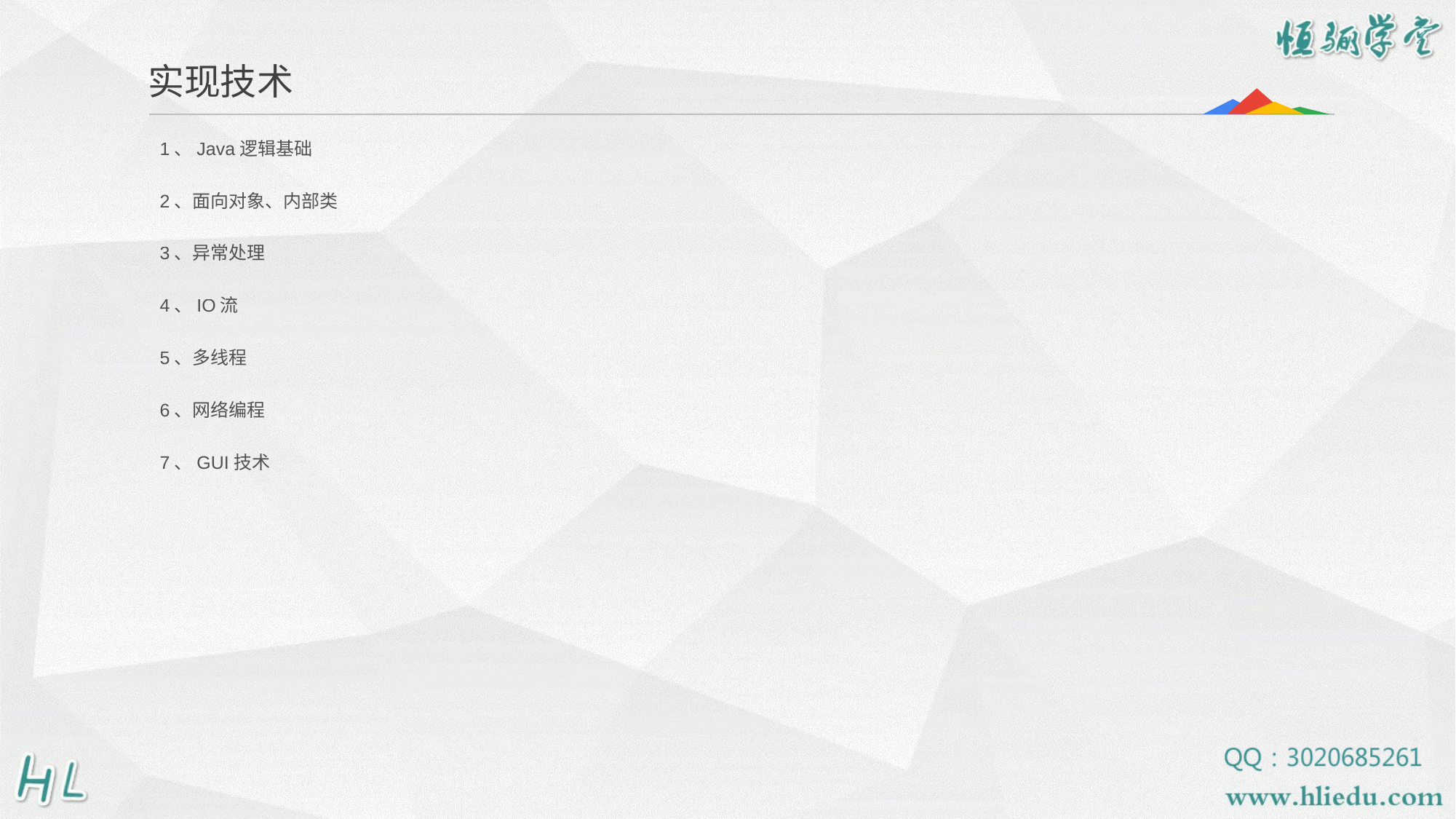

实现技术

1、Java逻辑基础

2、面向对象、内部类

3、异常处理

4、IO流

5、多线程

6、网络编程

7、GUI技术